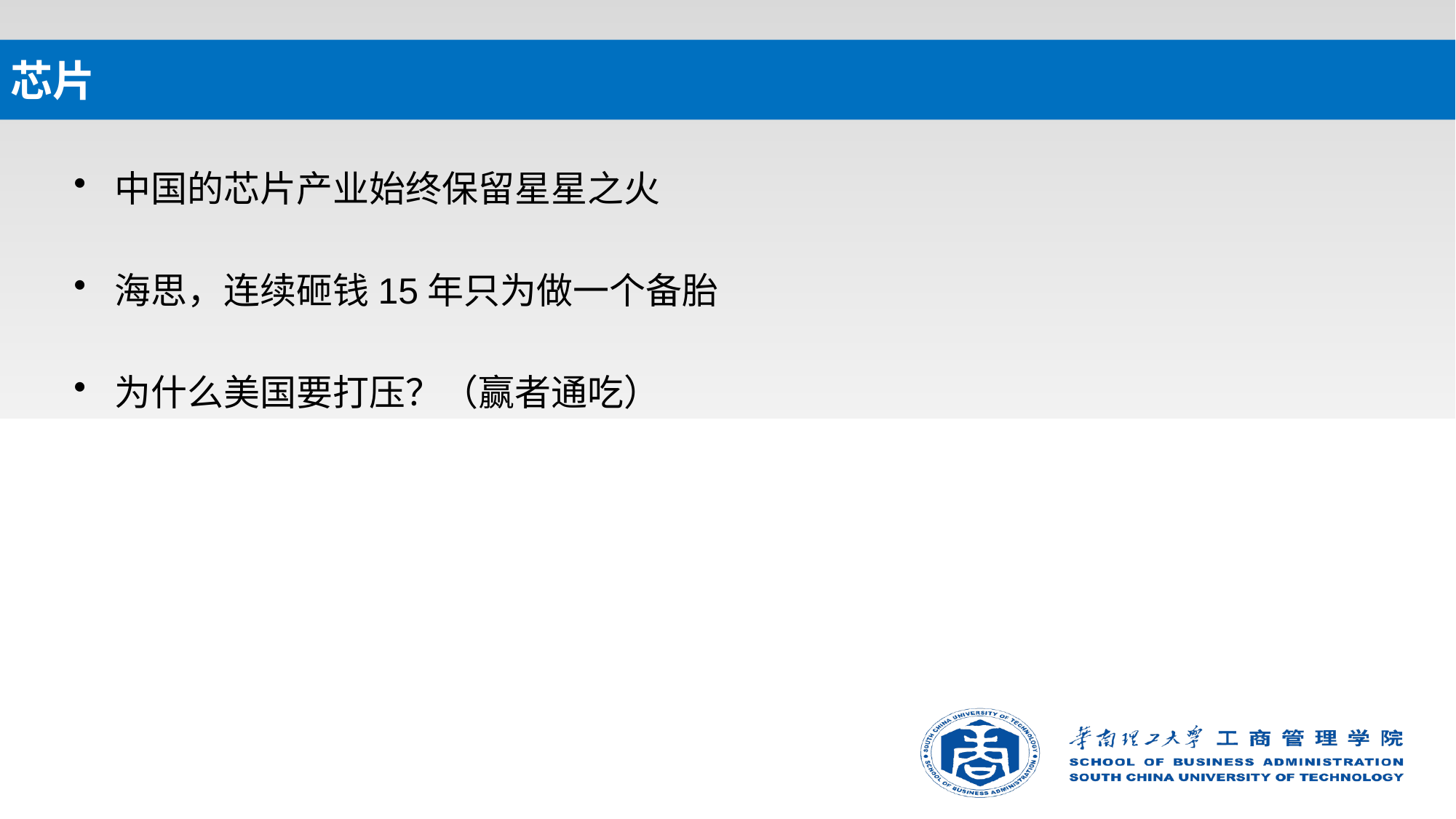

# 芯片
中国的芯片产业始终保留星星之火

海思，连续砸钱15年只为做一个备胎

为什么美国要打压？（赢者通吃）